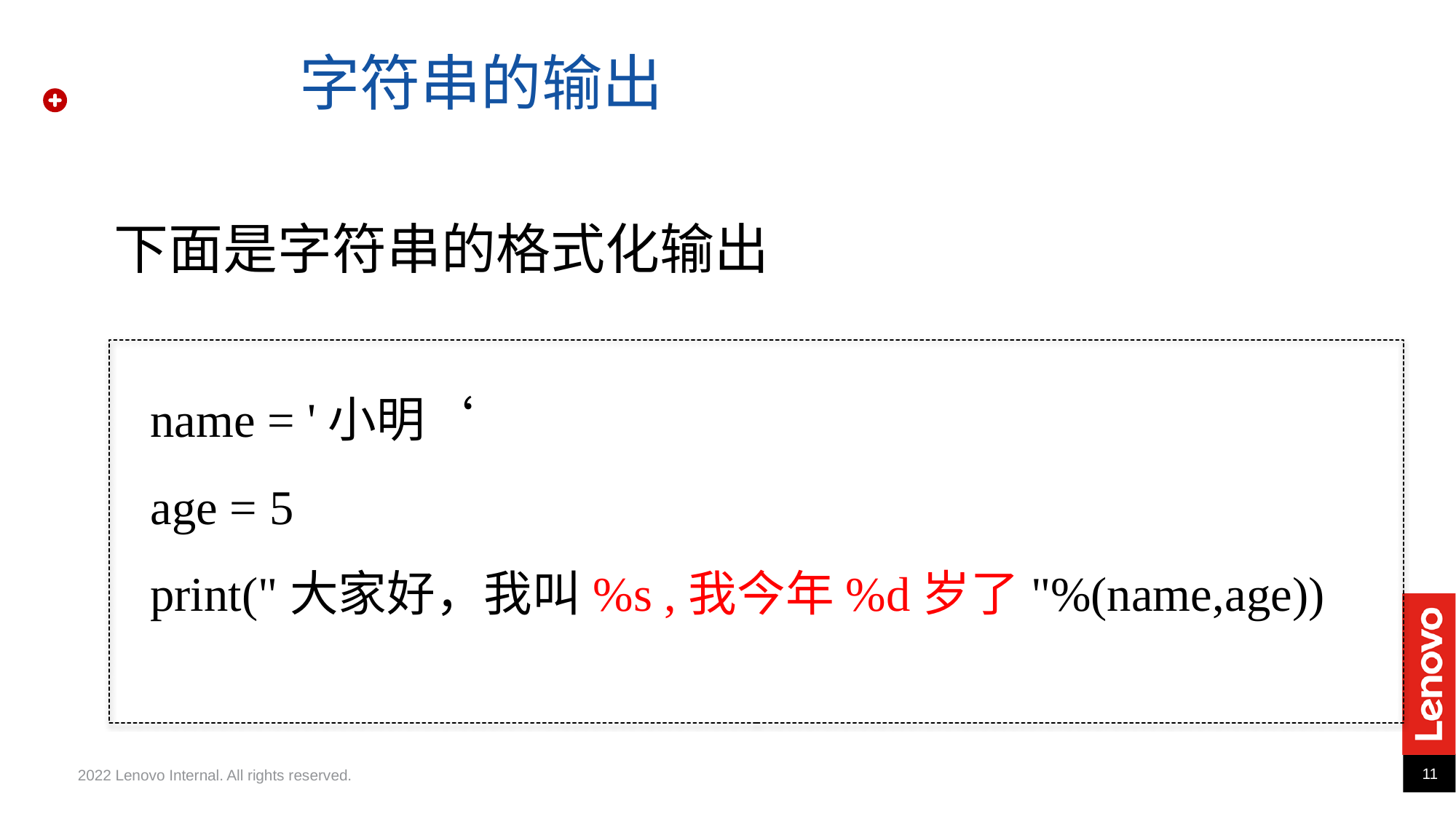

字符串的输出
下面是字符串的格式化输出

name = '小明‘
age = 5
print("大家好，我叫%s ,我今年%d岁了"%(name,age))